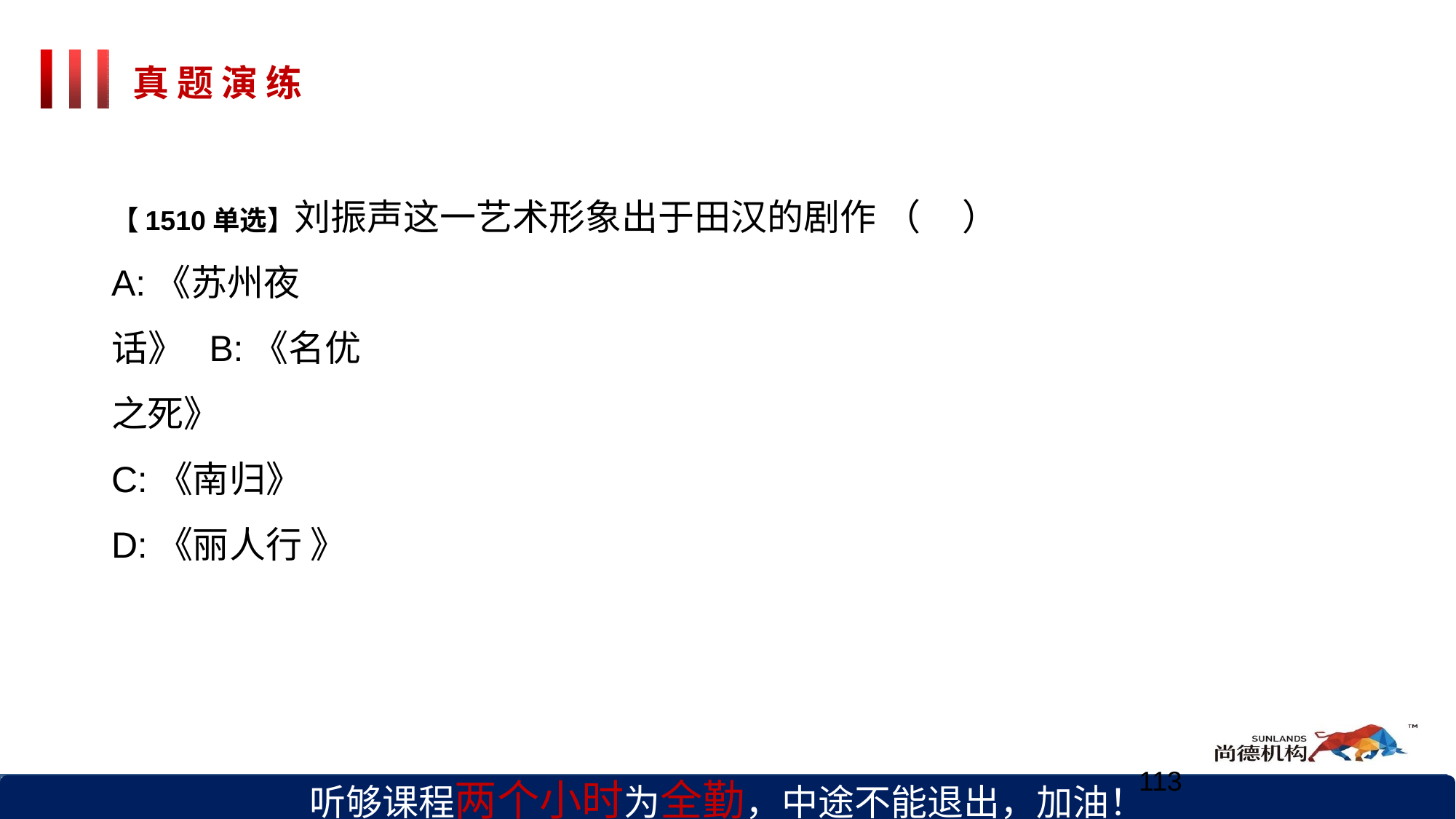

# 真 题 演 练
【1510单选】刘振声这一艺术形象出于田汉的剧作 （	）
A:《苏州夜话》  B:《名优之死》
C:《南归》
D:《丽人行 》

听够课程两个小时为全勤，中途不能退出，加油！
113